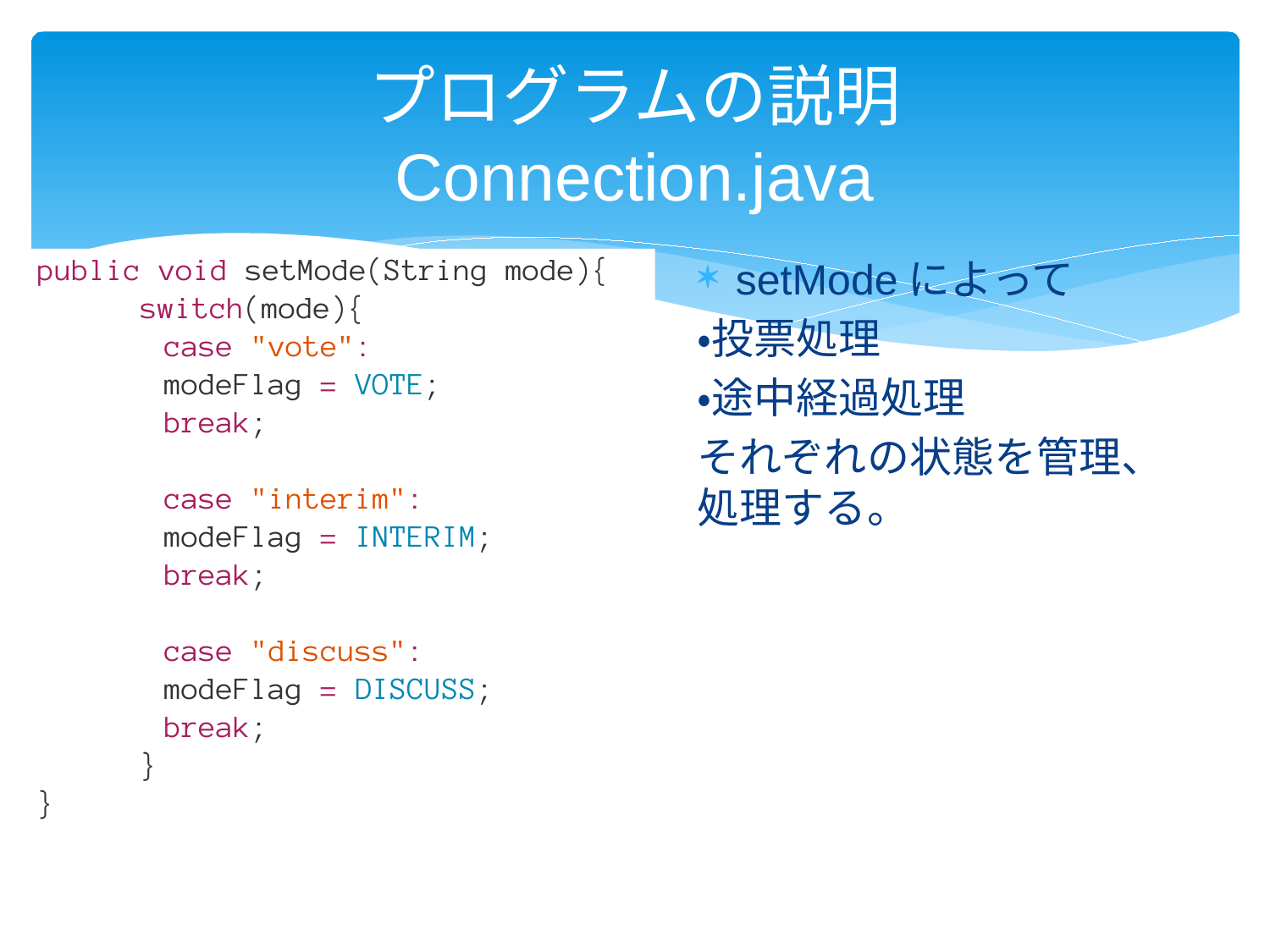

# プログラムの説明 Connection.java
public void setMode(String mode){
　　　switch(mode){
	case "vote":
	modeFlag = VOTE;
	break;

	case "interim":
	modeFlag = INTERIM;
	break;

	case "discuss":
	modeFlag = DISCUSS;
	break;
　　　}
}

setModeによって
・投票処理
・途中経過処理
それぞれの状態を管理、処理する。